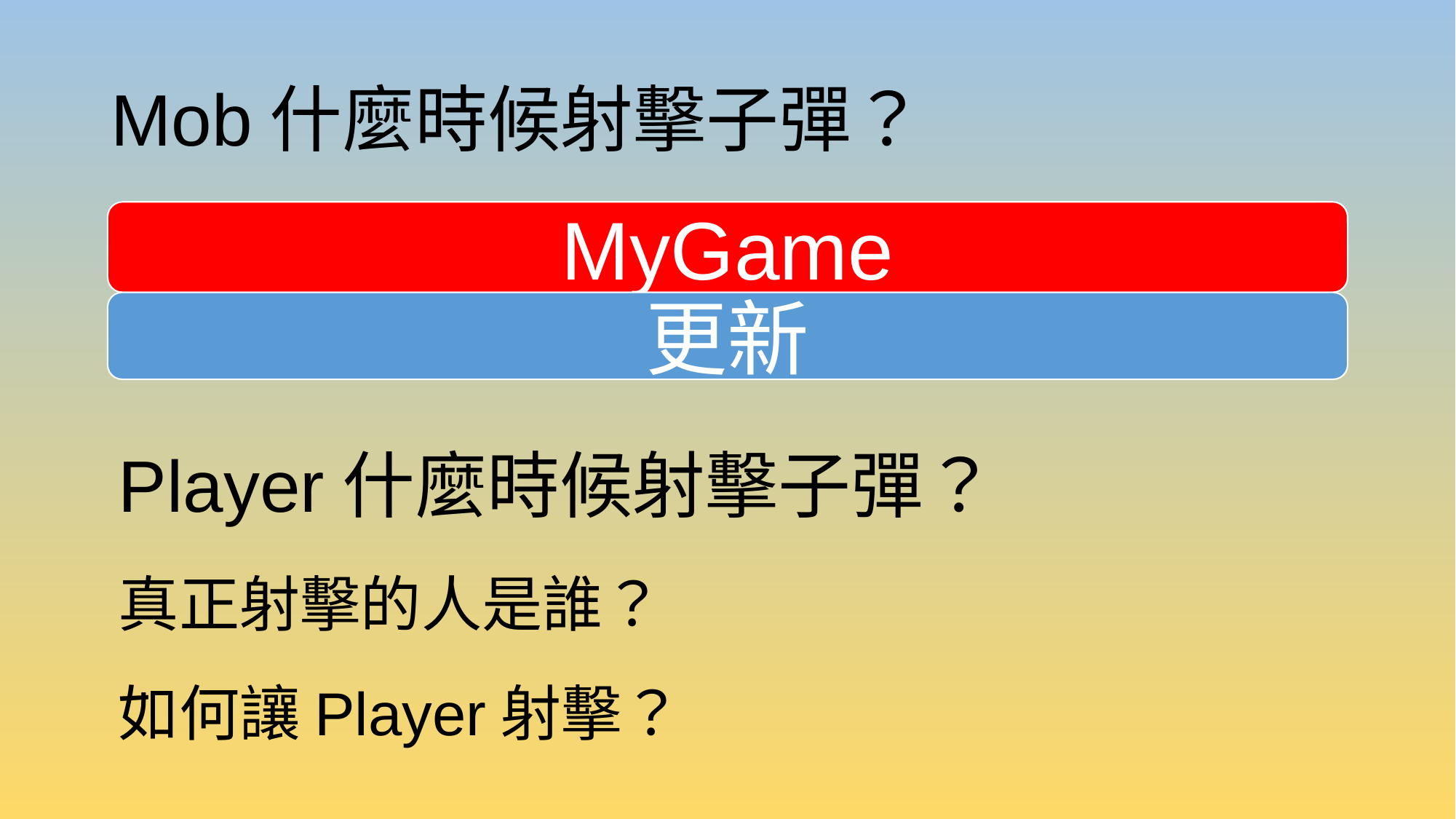

# Mob什麼時候射擊子彈？
MyGame
更新
Player什麼時候射擊子彈？
真正射擊的人是誰？
如何讓Player射擊？